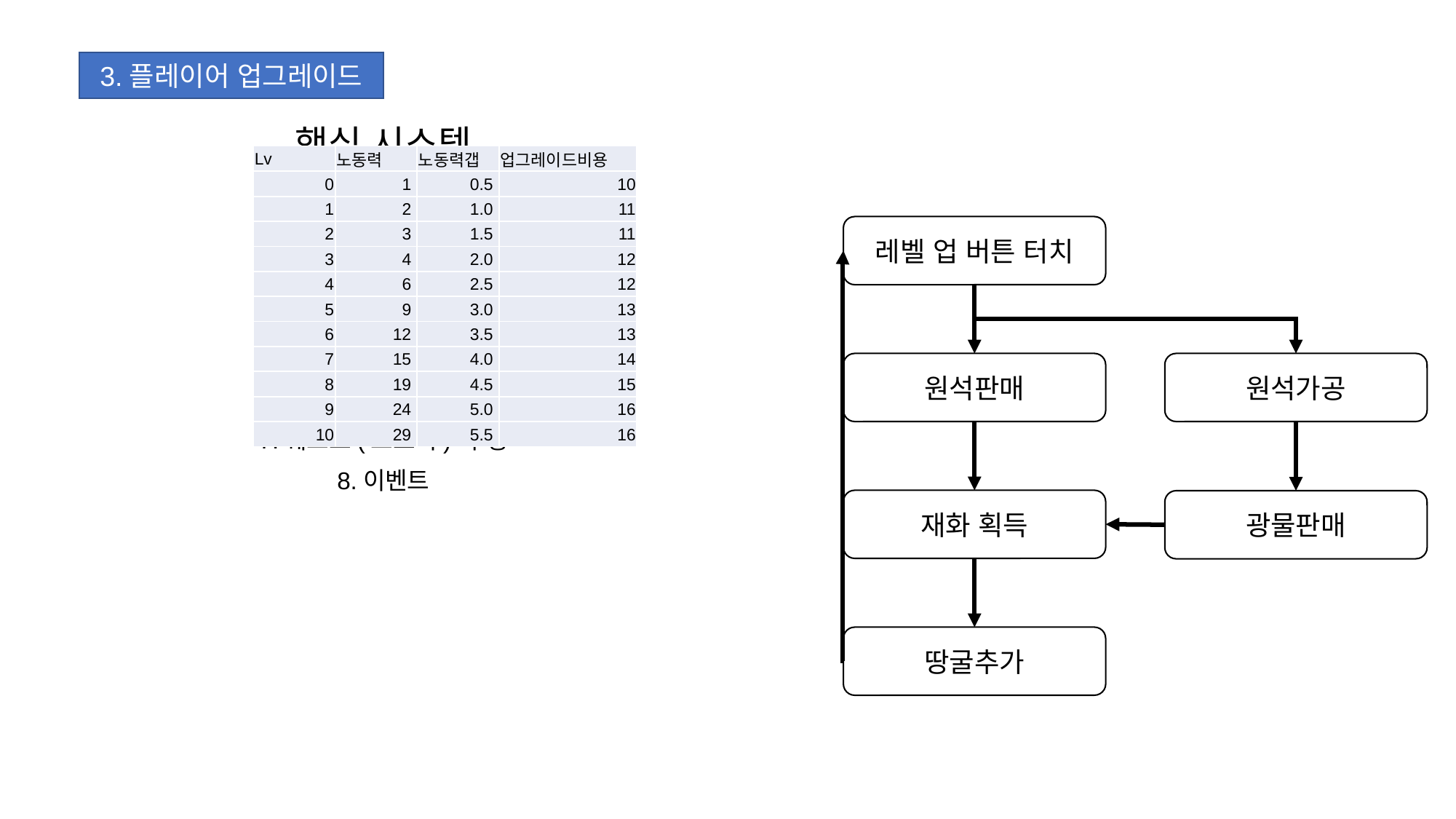

3.플레이어 업그레이드
핵심 시스템
1.화면 터치 원석 획득
2.플레이어 업그레이드
3.땅굴파기
4.동료(알바)
5.광산구매,판매
6. 원석가공
7.퀘스트(스토리) 수행
8.이벤트

| Lv | 노동력 | 노동력갭 | 업그레이드비용 |
| --- | --- | --- | --- |
| 0 | 1 | 0.5 | 10 |
| 1 | 2 | 1.0 | 11 |
| 2 | 3 | 1.5 | 11 |
| 3 | 4 | 2.0 | 12 |
| 4 | 6 | 2.5 | 12 |
| 5 | 9 | 3.0 | 13 |
| 6 | 12 | 3.5 | 13 |
| 7 | 15 | 4.0 | 14 |
| 8 | 19 | 4.5 | 15 |
| 9 | 24 | 5.0 | 16 |
| 10 | 29 | 5.5 | 16 |
레벨 업 버튼 터치
원석판매
원석가공
재화 획득
광물판매
땅굴추가